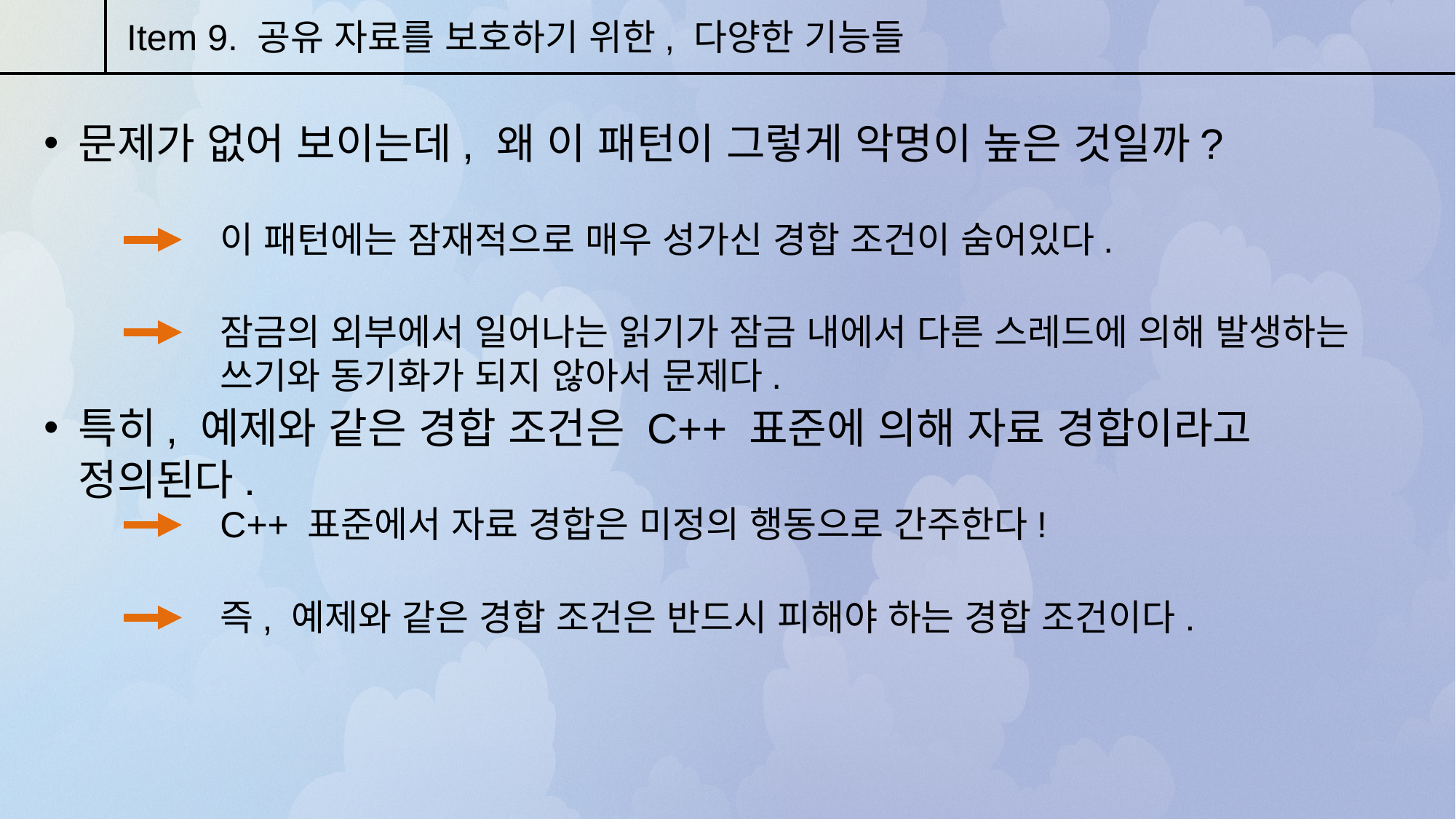

Item 9. 공유 자료를 보호하기 위한, 다양한 기능들
문제가 없어 보이는데, 왜 이 패턴이 그렇게 악명이 높은 것일까?
이 패턴에는 잠재적으로 매우 성가신 경합 조건이 숨어있다.
잠금의 외부에서 일어나는 읽기가 잠금 내에서 다른 스레드에 의해 발생하는 쓰기와 동기화가 되지 않아서 문제다.
특히, 예제와 같은 경합 조건은 C++ 표준에 의해 자료 경합이라고 정의된다.
C++ 표준에서 자료 경합은 미정의 행동으로 간주한다!
즉, 예제와 같은 경합 조건은 반드시 피해야 하는 경합 조건이다.